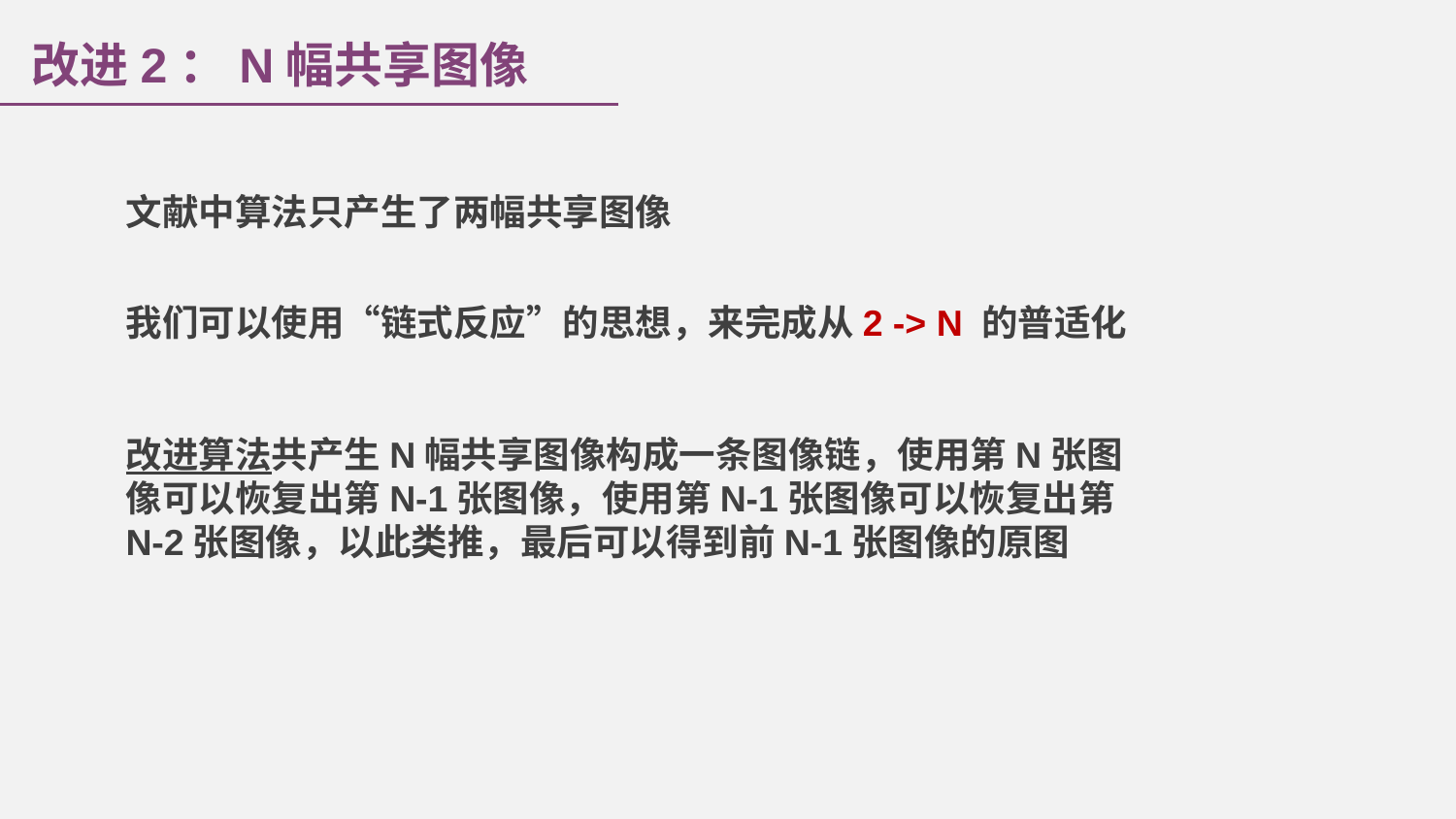

改进2：N幅共享图像
文献中算法只产生了两幅共享图像
我们可以使用“链式反应”的思想，来完成从2 -> N 的普适化
改进算法共产生N幅共享图像构成一条图像链，使用第N张图像可以恢复出第N-1张图像，使用第N-1张图像可以恢复出第N-2张图像，以此类推，最后可以得到前N-1张图像的原图